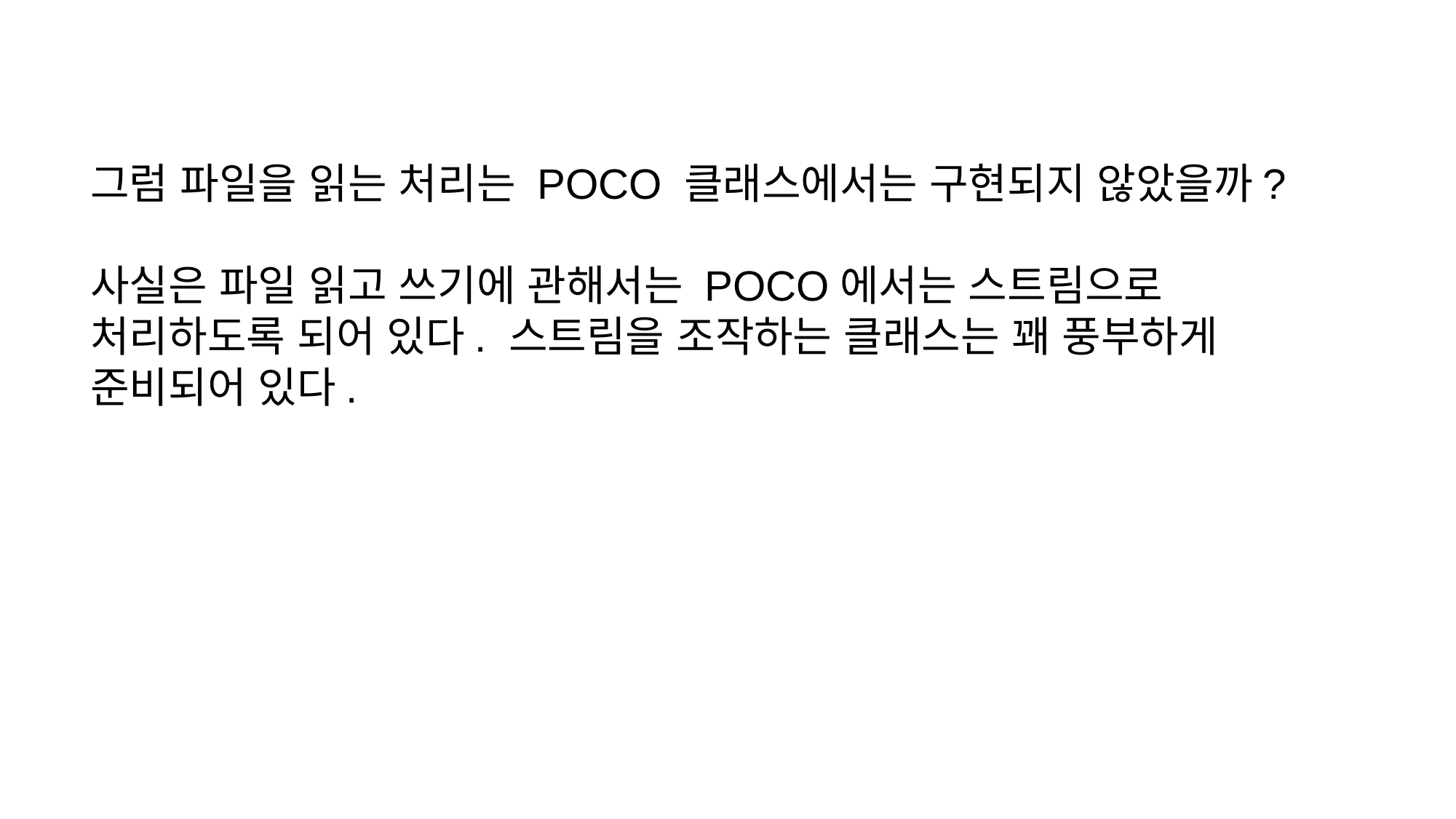

그럼 파일을 읽는 처리는 POCO 클래스에서는 구현되지 않았을까?

사실은 파일 읽고 쓰기에 관해서는 POCO에서는 스트림으로 처리하도록 되어 있다. 스트림을 조작하는 클래스는 꽤 풍부하게 준비되어 있다.